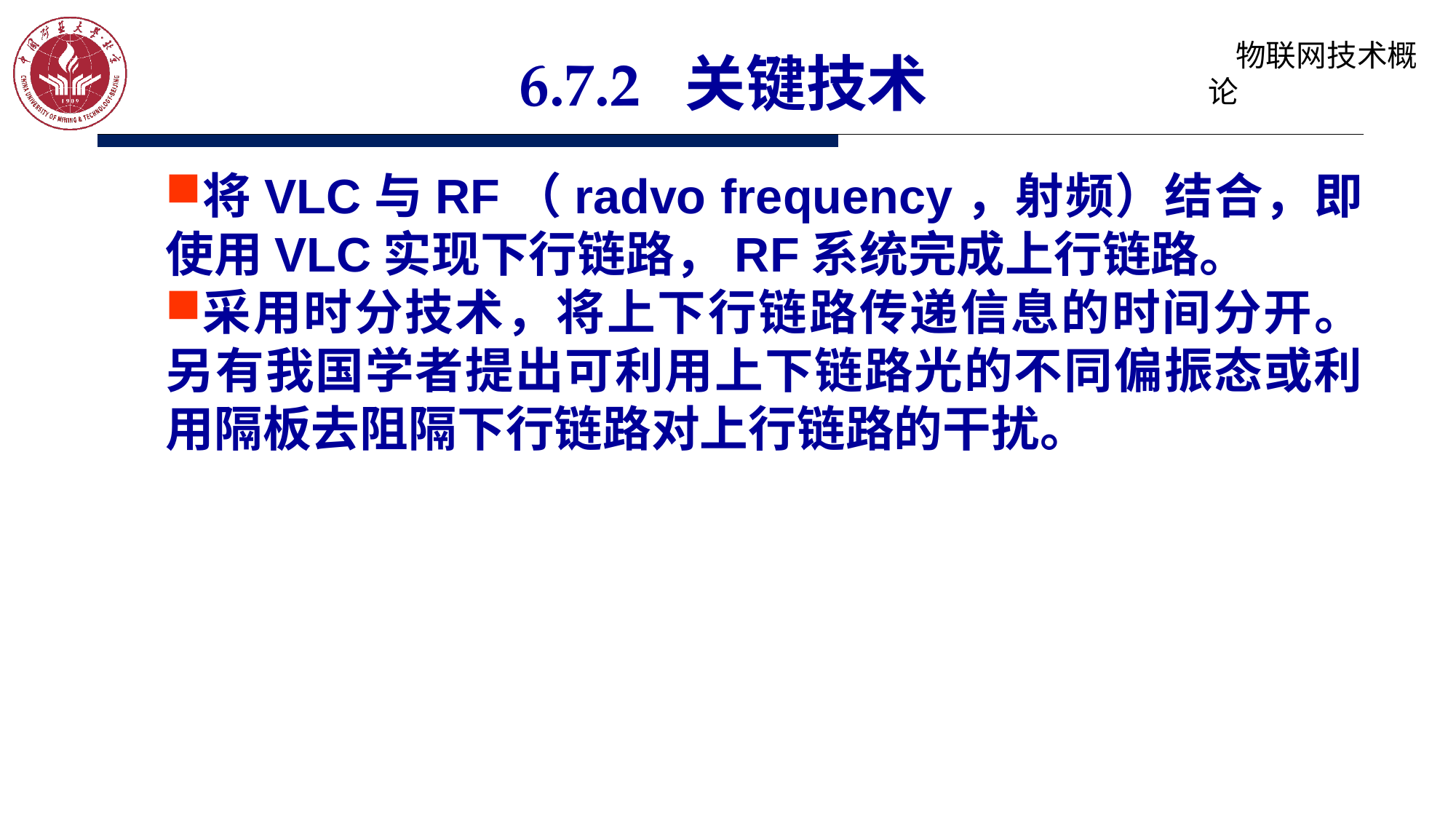

# 6.7.2  关键技术
将VLC与RF（radvo frequency，射频）结合，即使用VLC实现下行链路，RF系统完成上行链路。
采用时分技术，将上下行链路传递信息的时间分开。另有我国学者提出可利用上下链路光的不同偏振态或利用隔板去阻隔下行链路对上行链路的干扰。